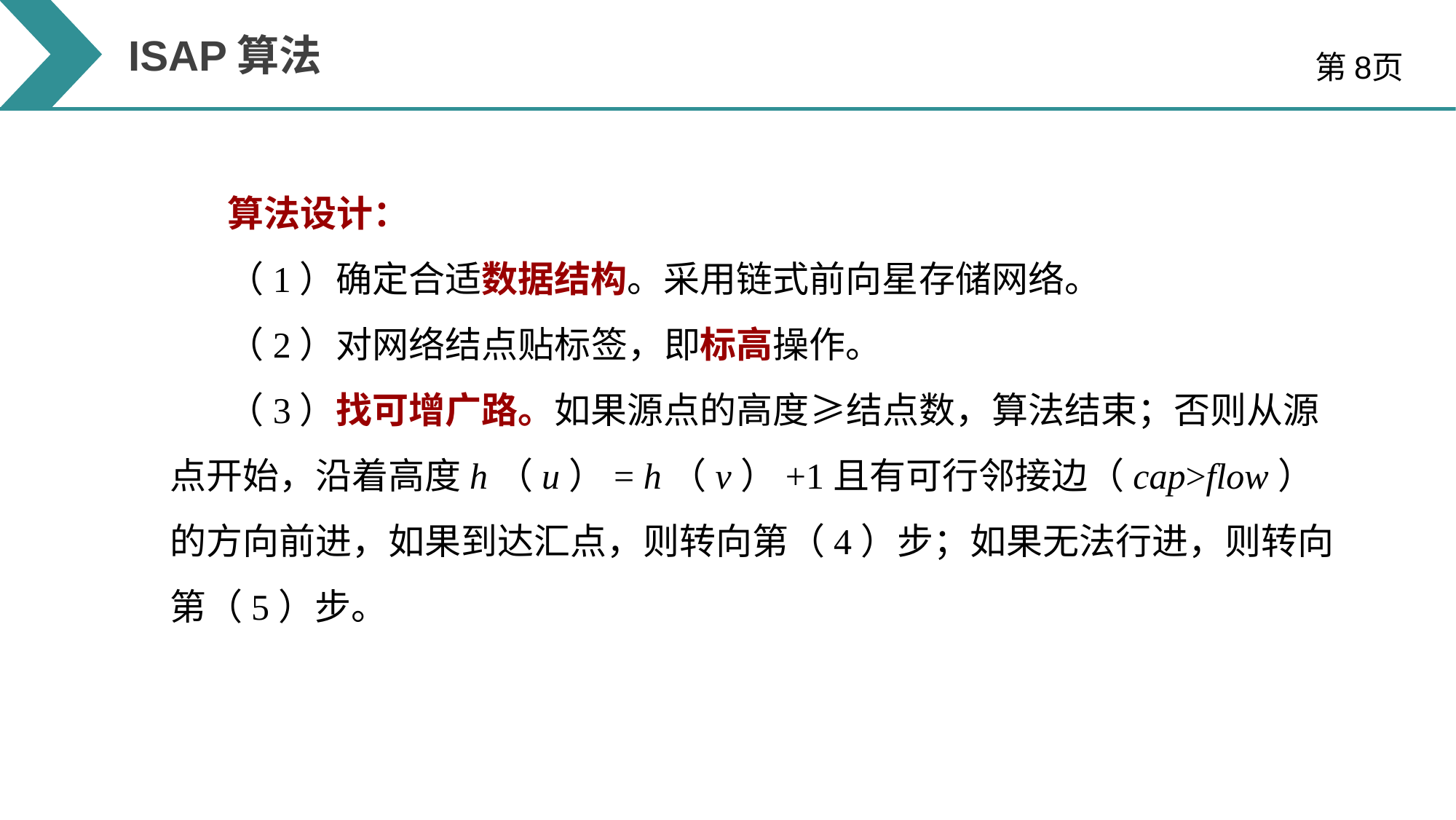

ISAP算法
第8页
算法设计：
（1）确定合适数据结构。采用链式前向星存储网络。
（2）对网络结点贴标签，即标高操作。
（3）找可增广路。如果源点的高度≥结点数，算法结束；否则从源点开始，沿着高度h（u）= h（v）+1且有可行邻接边（cap>flow）的方向前进，如果到达汇点，则转向第（4）步；如果无法行进，则转向第（5）步。